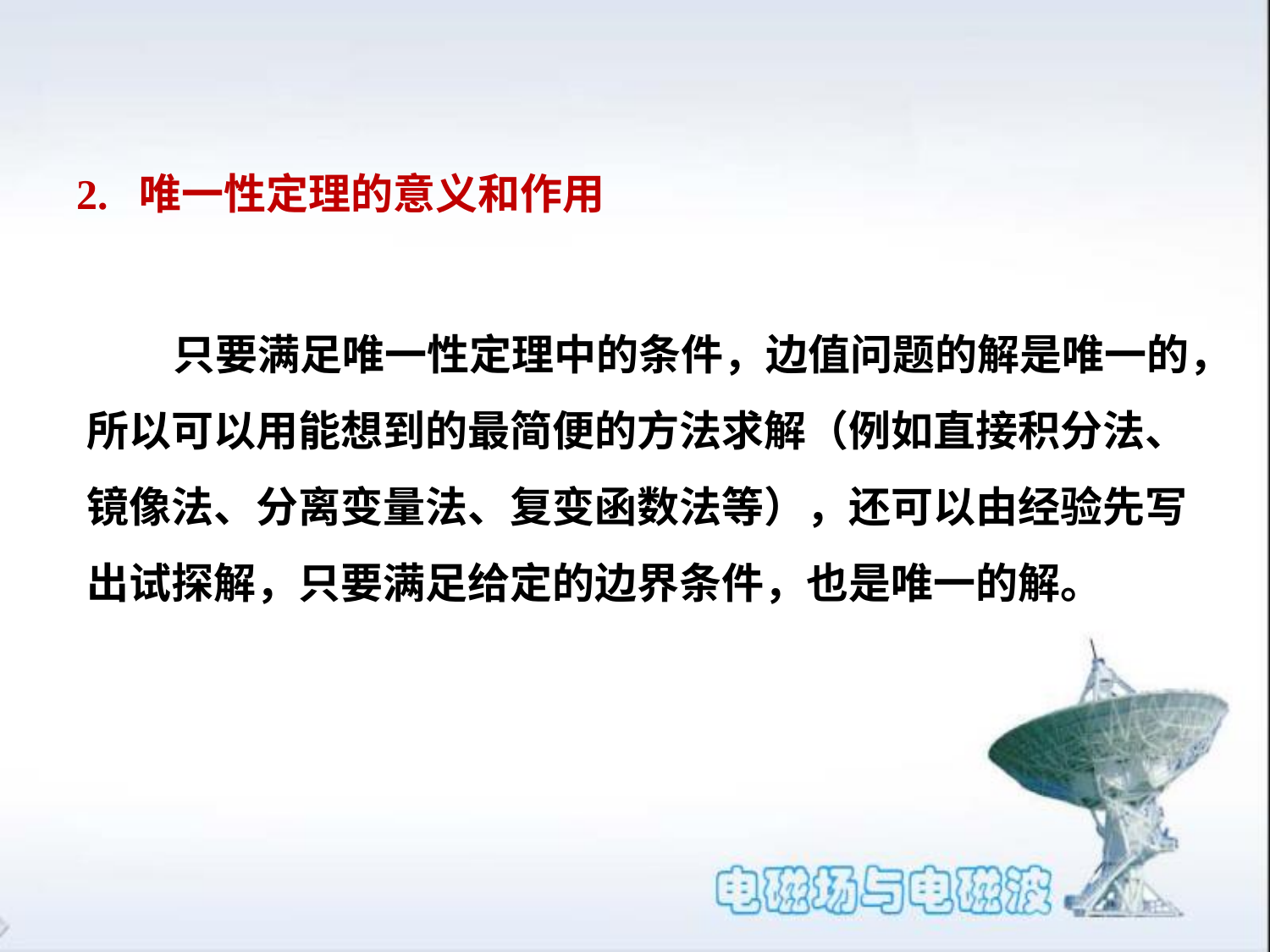

# 2.  唯一性定理的意义和作用
        只要满足唯一性定理中的条件，边值问题的解是唯一的，所以可以用能想到的最简便的方法求解（例如直接积分法、镜像法、分离变量法、复变函数法等），还可以由经验先写出试探解，只要满足给定的边界条件，也是唯一的解。